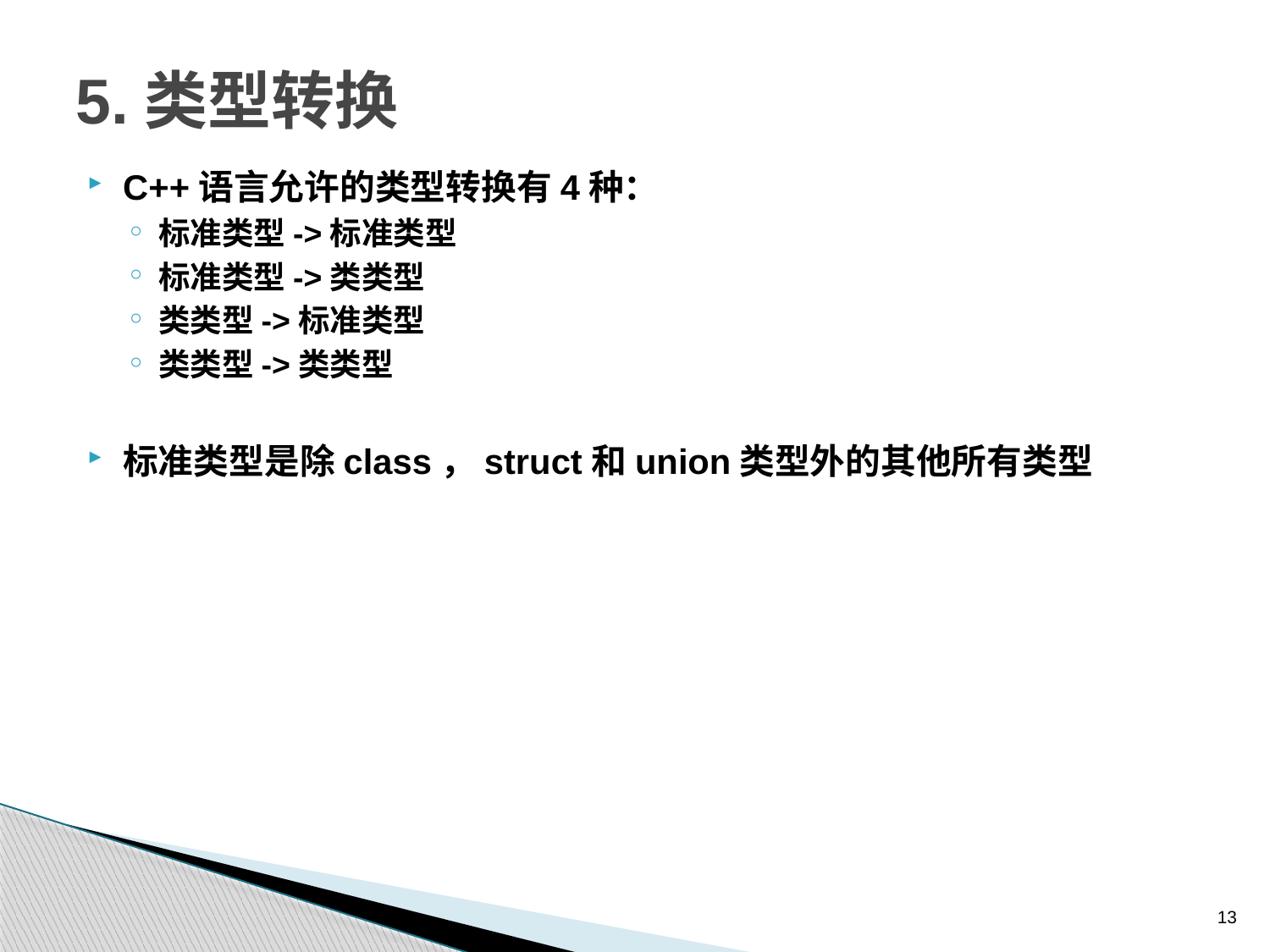

# 5.类型转换
C++语言允许的类型转换有4种：
标准类型->标准类型
标准类型->类类型
类类型->标准类型
类类型->类类型

标准类型是除class，struct和union类型外的其他所有类型

13